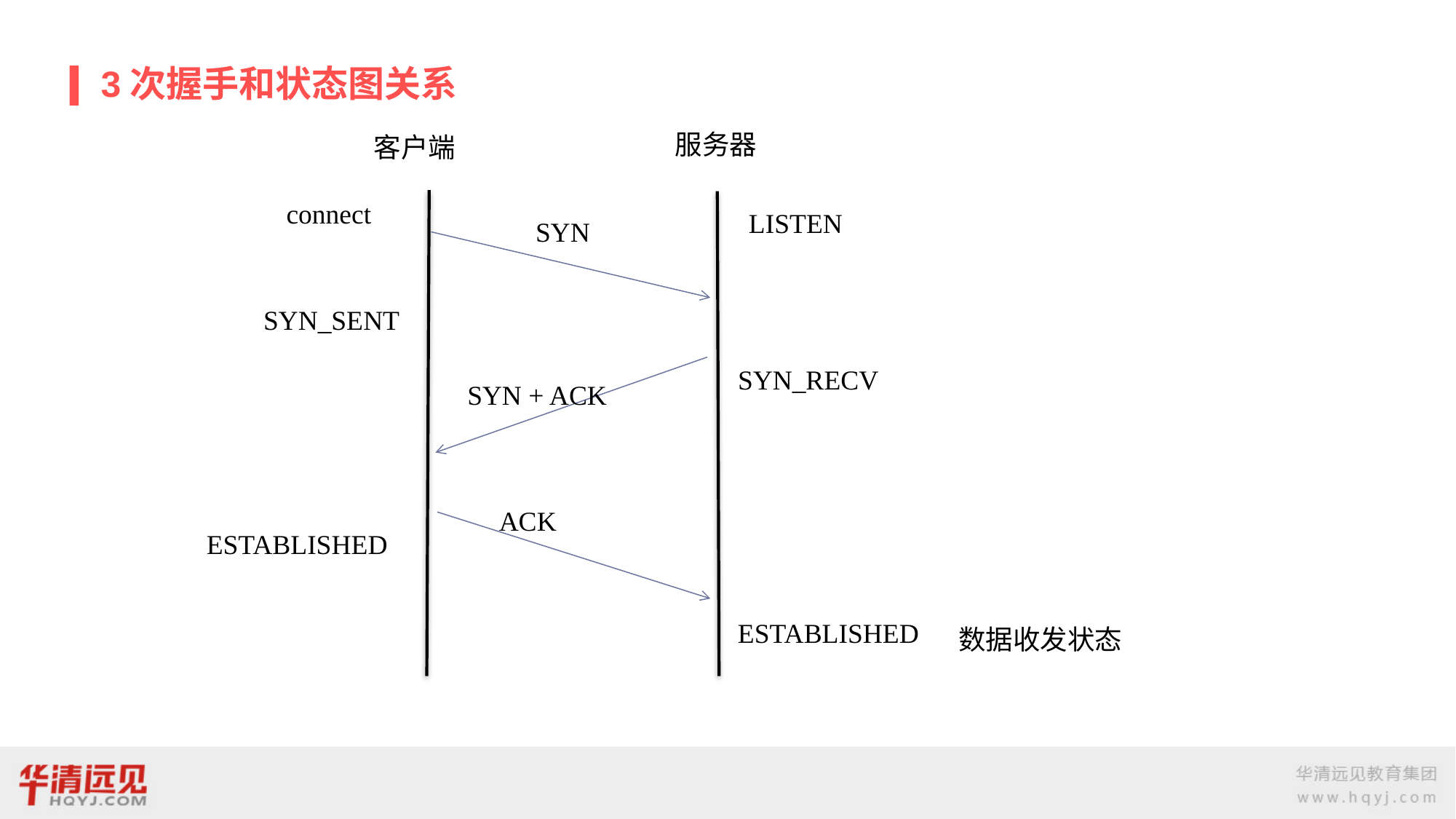

# 3次握手和状态图关系
服务器
客户端
connect
LISTEN
SYN
SYN_SENT
SYN_RECV
SYN + ACK
 ACK
ESTABLISHED
ESTABLISHED
数据收发状态
35